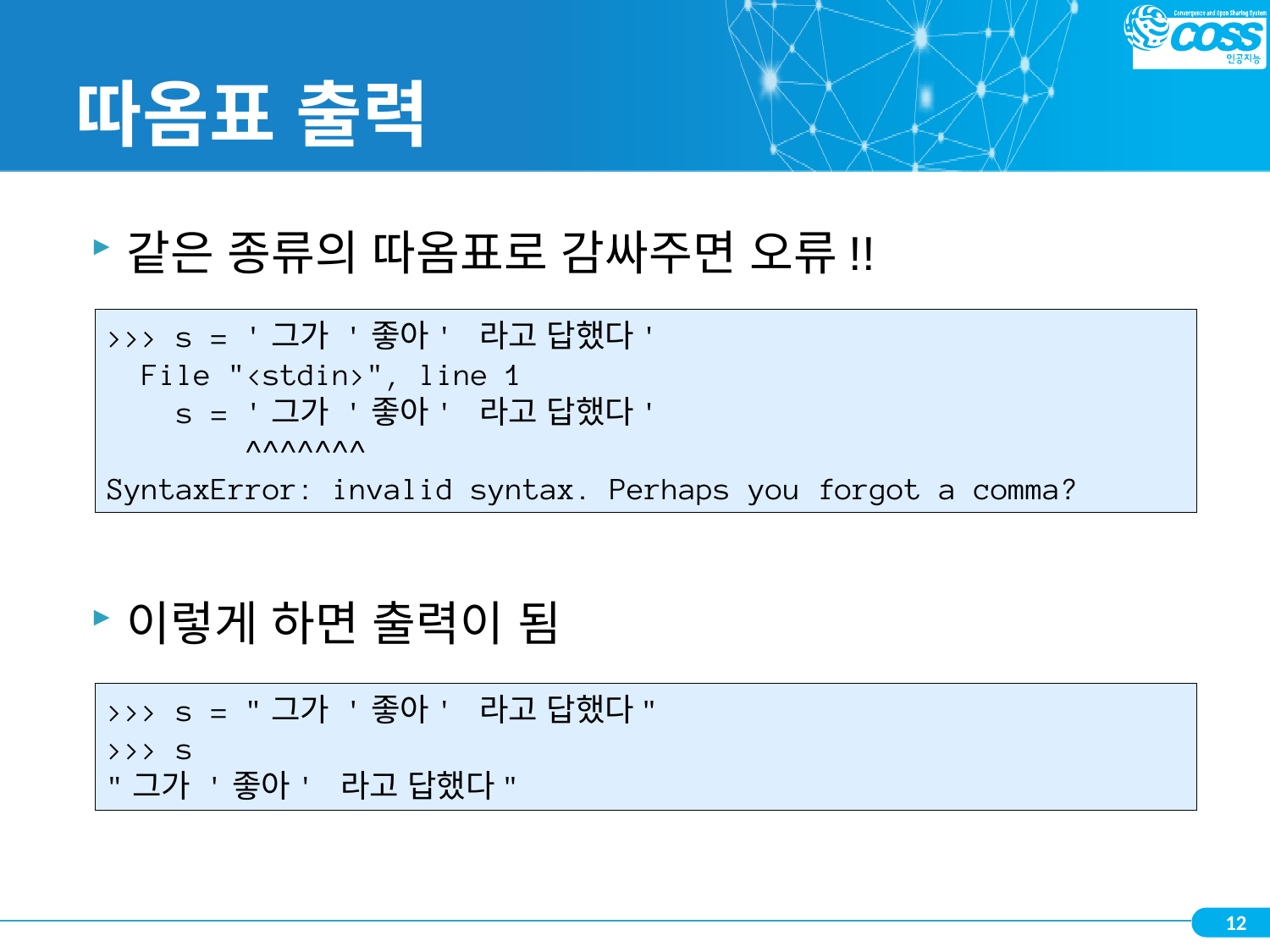

# 따옴표 출력
같은 종류의 따옴표로 감싸주면 오류!!

이렇게 하면 출력이 됨
>>> s = '그가 '좋아' 라고 답했다'
  File "<stdin>", line 1
    s = '그가 '좋아' 라고 답했다'
        ^^^^^^^
SyntaxError: invalid syntax. Perhaps you forgot a comma?
>>> s = "그가 '좋아' 라고 답했다"
>>> s
"그가 '좋아' 라고 답했다"